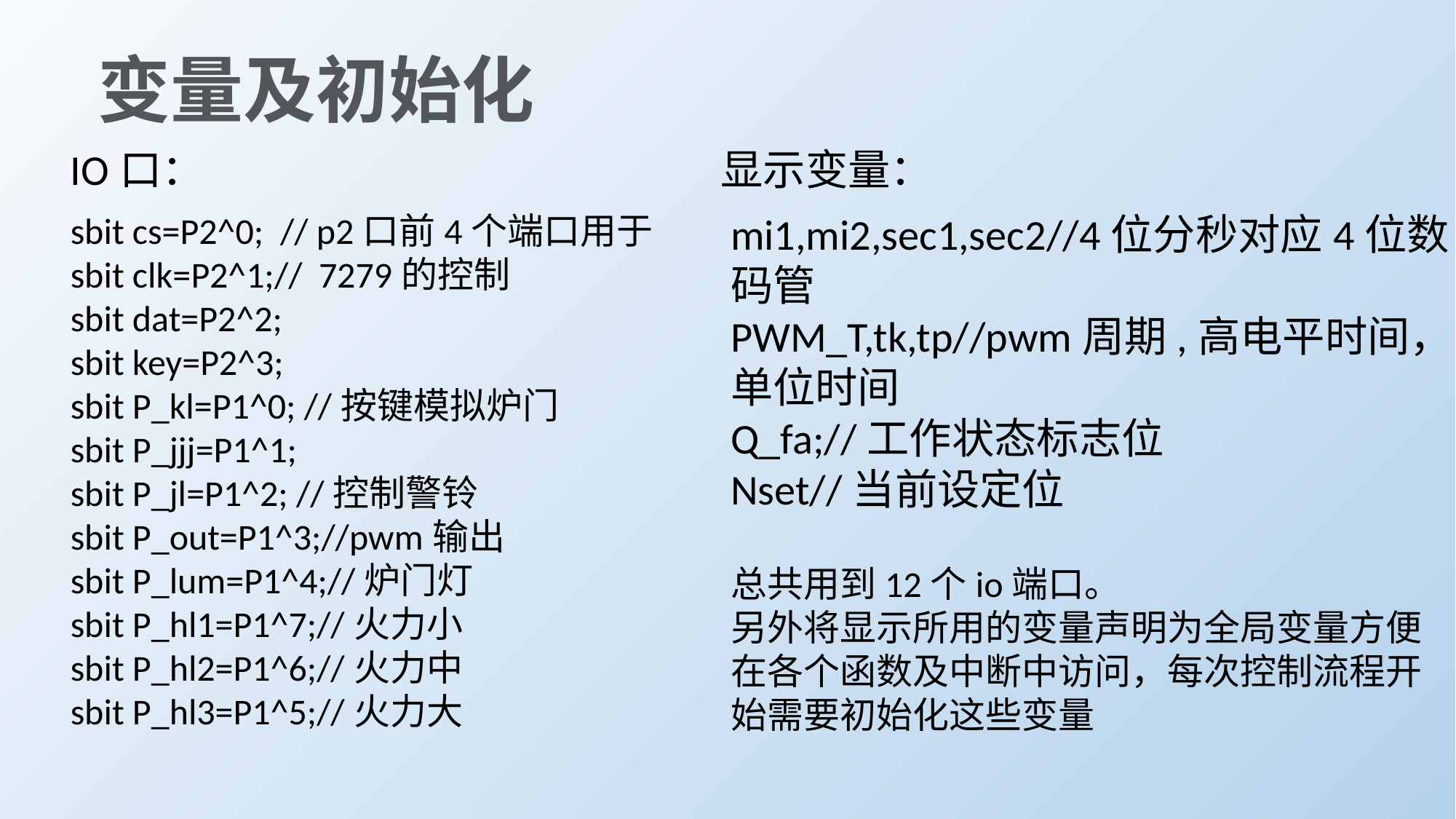

变量及初始化
IO口：
显示变量：
sbit cs=P2^0;  // p2口前4个端口用于
sbit clk=P2^1;//  7279的控制
sbit dat=P2^2;
sbit key=P2^3;
sbit P_kl=P1^0; //按键模拟炉门
sbit P_jjj=P1^1;
sbit P_jl=P1^2; //控制警铃
sbit P_out=P1^3;//pwm输出
sbit P_lum=P1^4;//炉门灯
sbit P_hl1=P1^7;//火力小
sbit P_hl2=P1^6;//火力中
sbit P_hl3=P1^5;//火力大
mi1,mi2,sec1,sec2//4位分秒对应4位数码管
PWM_T,tk,tp//pwm周期,高电平时间，单位时间
Q_fa;//工作状态标志位
Nset//当前设定位

总共用到12个io端口。
另外将显示所用的变量声明为全局变量方便在各个函数及中断中访问，每次控制流程开始需要初始化这些变量